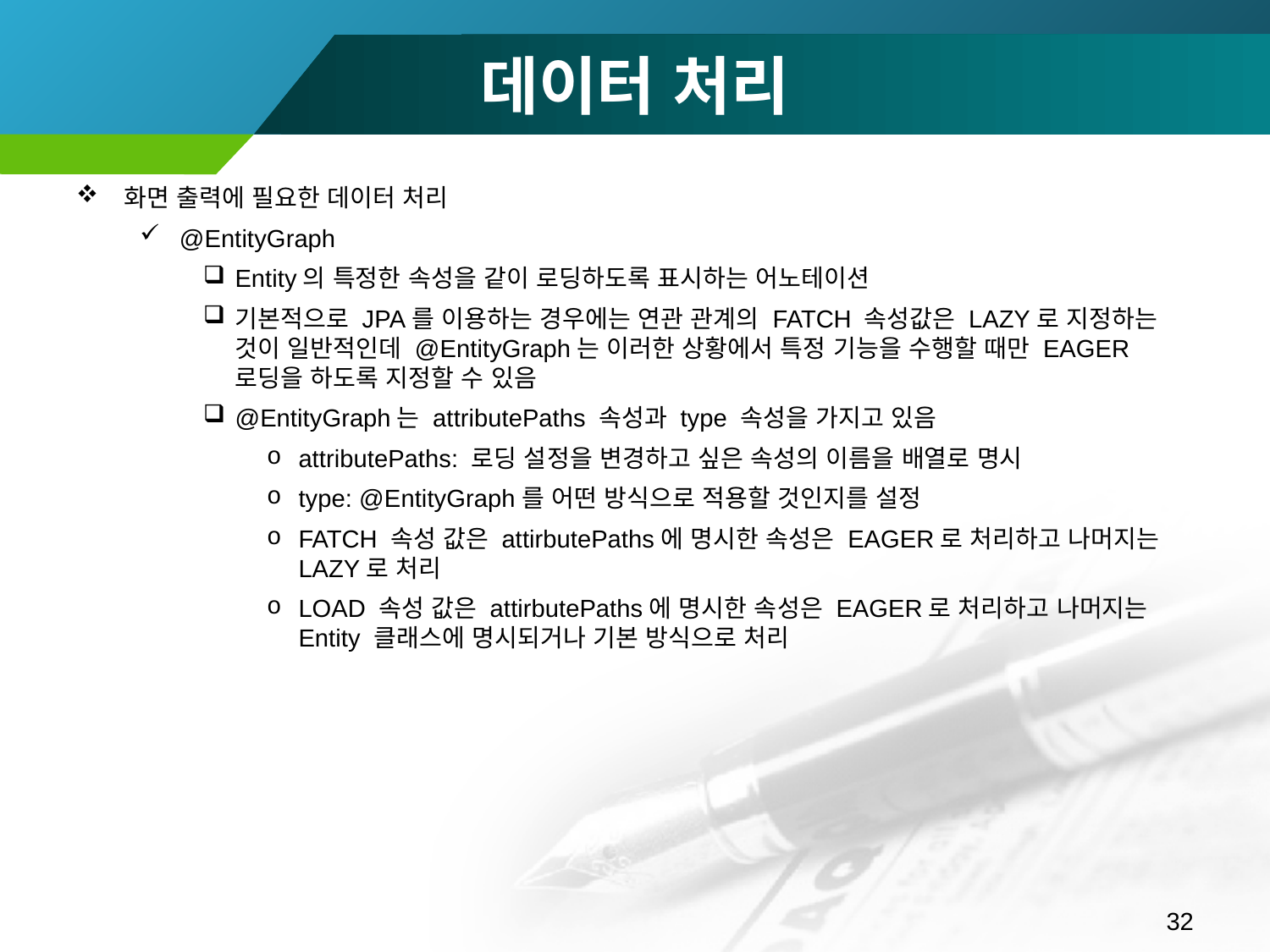

# 데이터 처리
화면 출력에 필요한 데이터 처리
@EntityGraph
Entity의 특정한 속성을 같이 로딩하도록 표시하는 어노테이션
기본적으로 JPA를 이용하는 경우에는 연관 관계의 FATCH 속성값은 LAZY로 지정하는 것이 일반적인데 @EntityGraph는 이러한 상황에서 특정 기능을 수행할 때만 EAGER 로딩을 하도록 지정할 수 있음
@EntityGraph는 attributePaths 속성과 type 속성을 가지고 있음
attributePaths: 로딩 설정을 변경하고 싶은 속성의 이름을 배열로 명시
type: @EntityGraph를 어떤 방식으로 적용할 것인지를 설정
FATCH 속성 값은 attirbutePaths에 명시한 속성은 EAGER로 처리하고 나머지는 LAZY로 처리
LOAD 속성 값은 attirbutePaths에 명시한 속성은 EAGER로 처리하고 나머지는 Entity 클래스에 명시되거나 기본 방식으로 처리
32